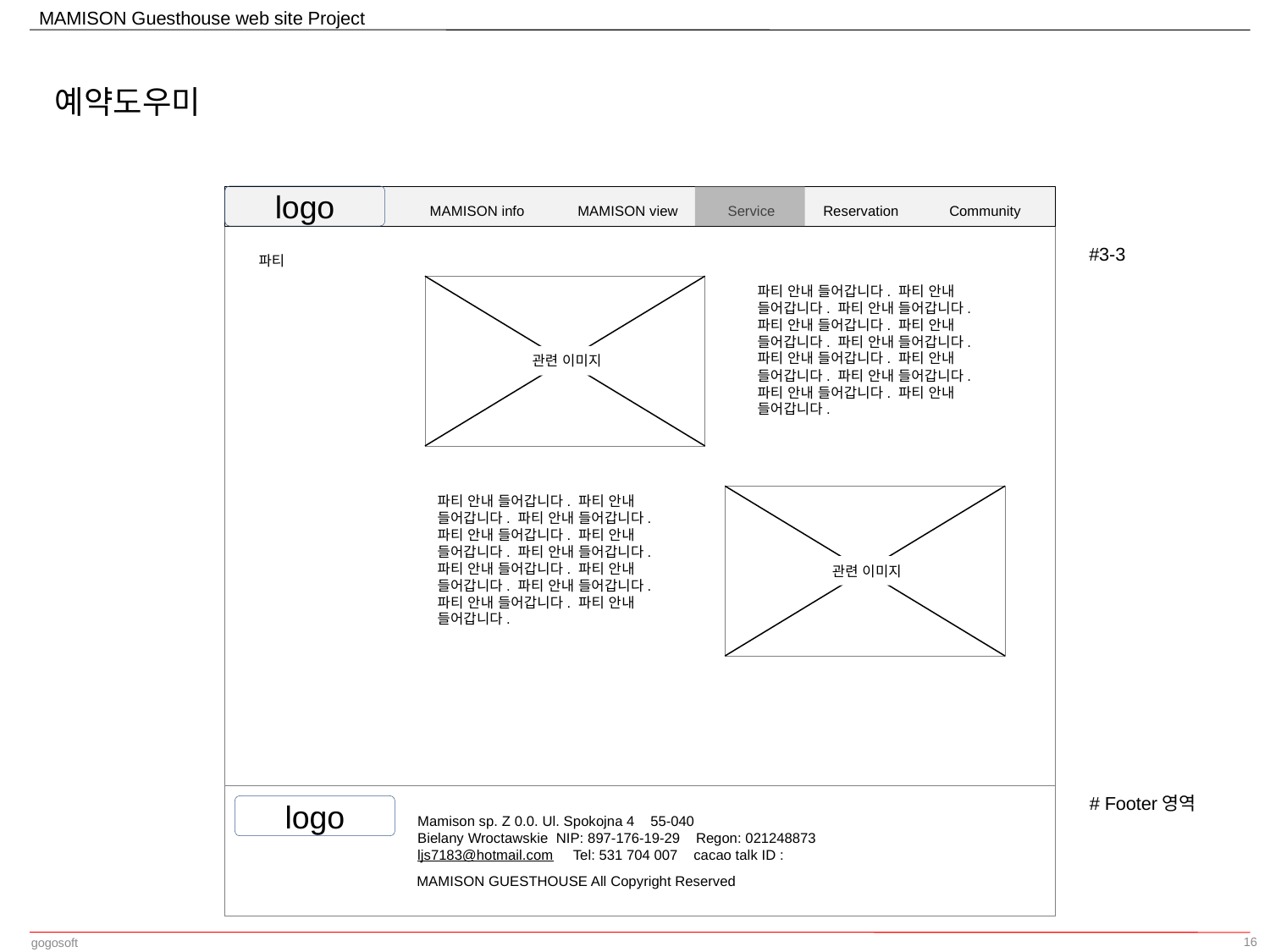

예약도우미

logo

MAMISON info
MAMISON view
Service
Reservation
Community
#3-3
파티

관련 이미지
파티 안내 들어갑니다. 파티 안내 들어갑니다. 파티 안내 들어갑니다. 파티 안내 들어갑니다. 파티 안내 들어갑니다. 파티 안내 들어갑니다. 파티 안내 들어갑니다. 파티 안내 들어갑니다. 파티 안내 들어갑니다. 파티 안내 들어갑니다. 파티 안내 들어갑니다.
파티 안내 들어갑니다. 파티 안내 들어갑니다. 파티 안내 들어갑니다. 파티 안내 들어갑니다. 파티 안내 들어갑니다. 파티 안내 들어갑니다. 파티 안내 들어갑니다. 파티 안내 들어갑니다. 파티 안내 들어갑니다. 파티 안내 들어갑니다. 파티 안내 들어갑니다.

관련 이미지

# Footer영역
logo
Mamison sp. Z 0.0. Ul. Spokojna 4    55-040
Bielany Wroctawskie  NIP: 897-176-19-29    Regon: 021248873
ljs7183@hotmail.com     Tel: 531 704 007    cacao talk ID :

MAMISON GUESTHOUSE All Copyright Reserved
16
gogosoft